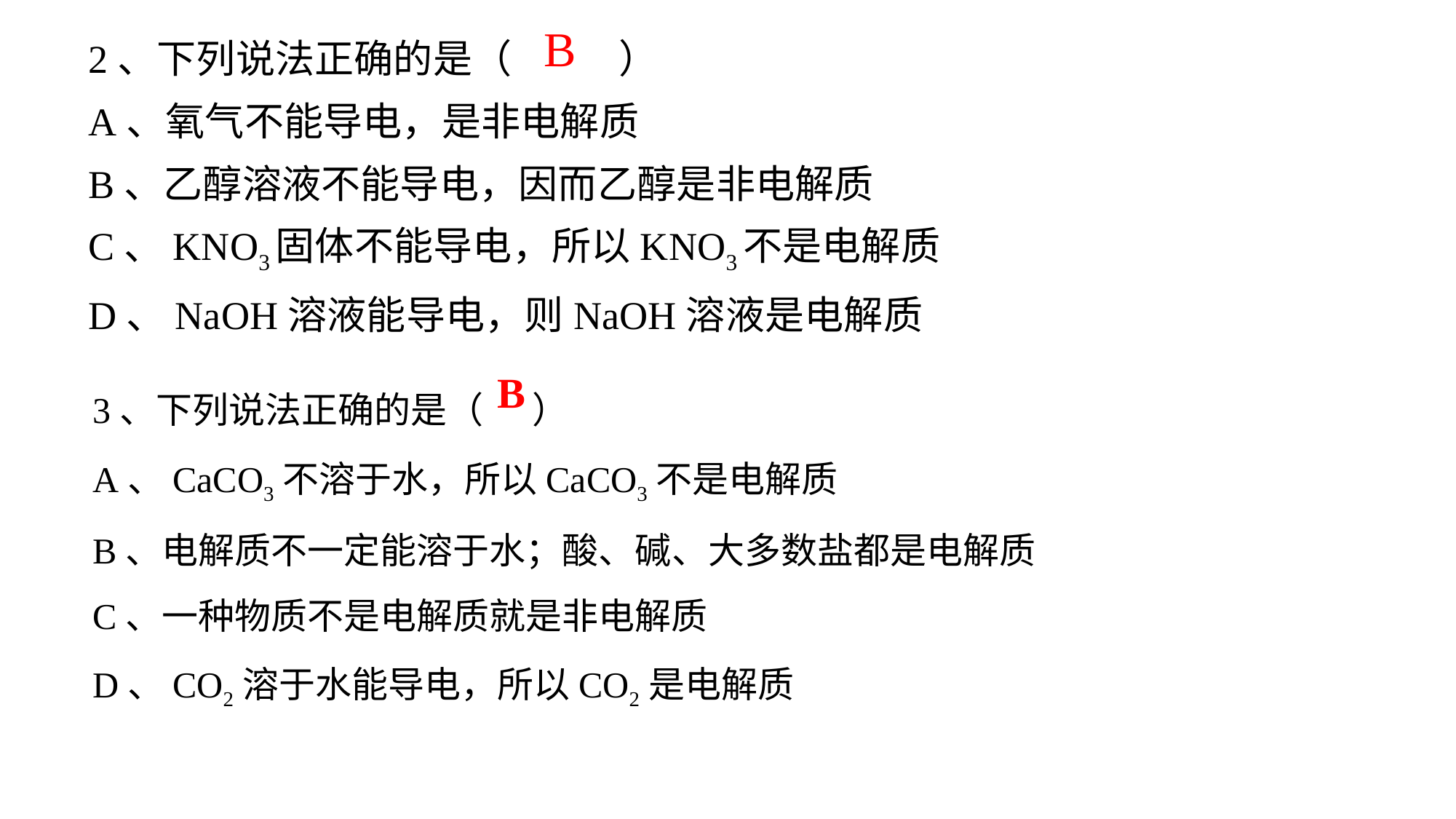

B
2、下列说法正确的是（            ）
A、氧气不能导电，是非电解质
B、乙醇溶液不能导电，因而乙醇是非电解质
C、KNO3固体不能导电，所以KNO3不是电解质
D、NaOH溶液能导电，则NaOH溶液是电解质
3、下列说法正确的是（      ）
A、CaCO3不溶于水，所以CaCO3不是电解质
B、电解质不一定能溶于水；酸、碱、大多数盐都是电解质
C、一种物质不是电解质就是非电解质
D、CO2溶于水能导电，所以CO2是电解质
B